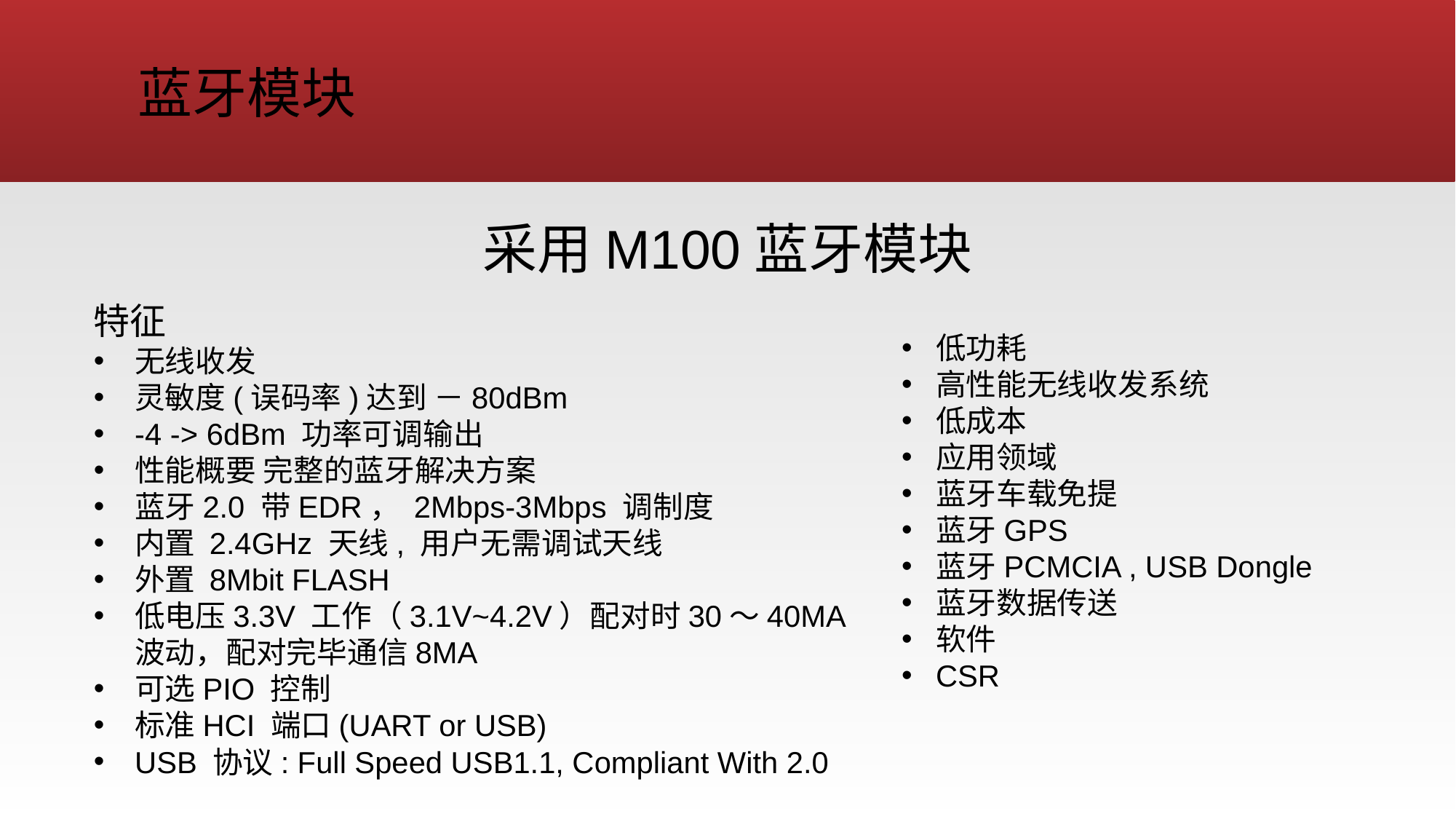

蓝牙模块
采用M100蓝牙模块
特征
无线收发
灵敏度(误码率)达到 －80dBm
-4 -> 6dBm 功率可调输出
性能概要 完整的蓝牙解决方案
蓝牙2.0 带EDR， 2Mbps-3Mbps 调制度
内置 2.4GHz 天线, 用户无需调试天线
外置 8Mbit FLASH
低电压3.3V 工作（3.1V~4.2V）配对时30～40MA 波动，配对完毕通信8MA
可选PIO 控制
标准HCI 端口(UART or USB)
USB 协议: Full Speed USB1.1, Compliant With 2.0
低功耗
高性能无线收发系统
低成本
应用领域
蓝牙车载免提
蓝牙GPS
蓝牙PCMCIA , USB Dongle
蓝牙数据传送
软件
CSR